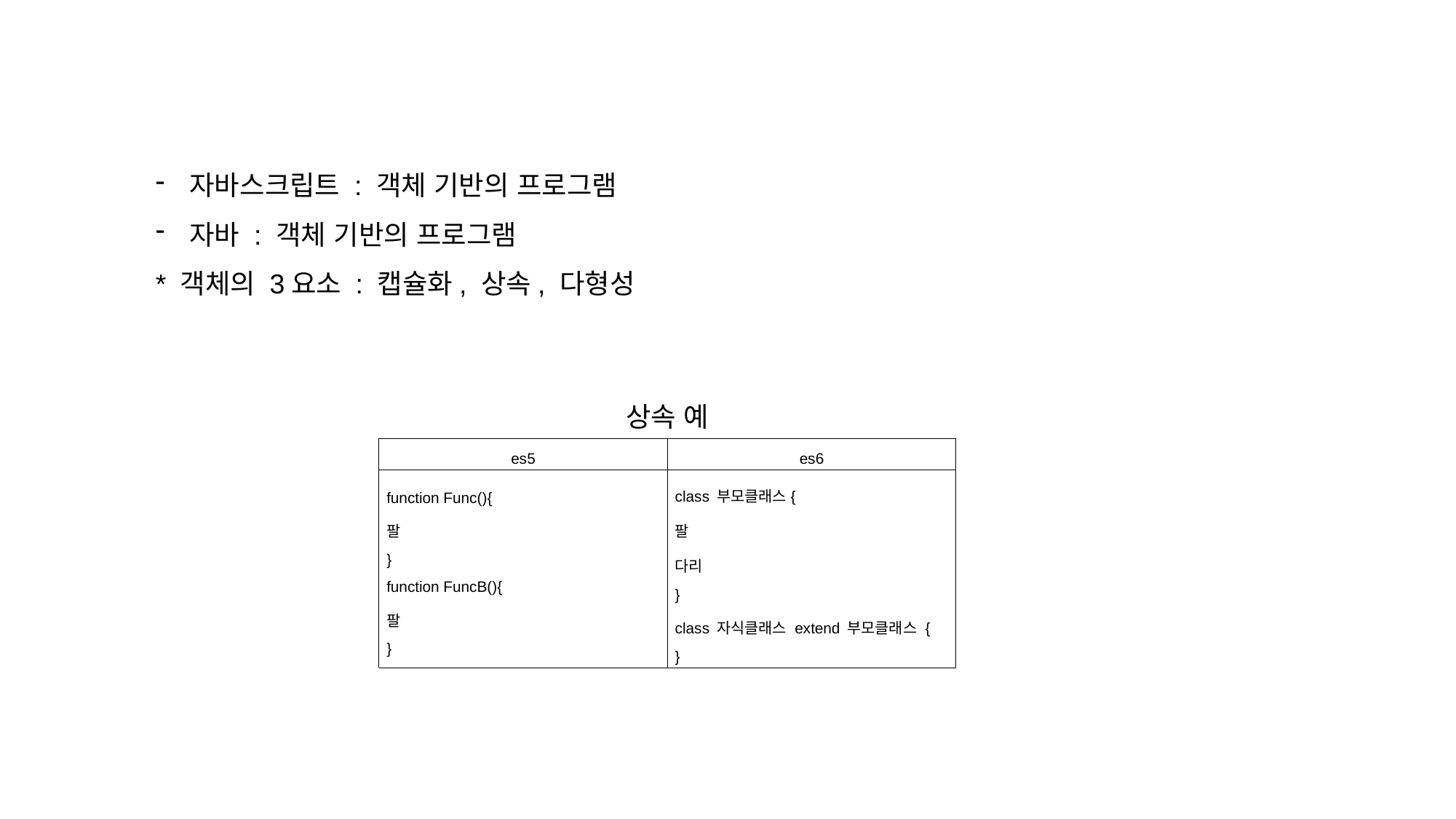

자바스크립트 : 객체 기반의 프로그램
자바 : 객체 기반의 프로그램
* 객체의 3요소 : 캡슐화, 상속, 다형성
상속 예
| es5 | es6 |
| --- | --- |
| function Func(){ 팔 } function FuncB(){ 팔 } | class 부모클래스{ 팔 다리 } class 자식클래스 extend 부모클래스 { } |